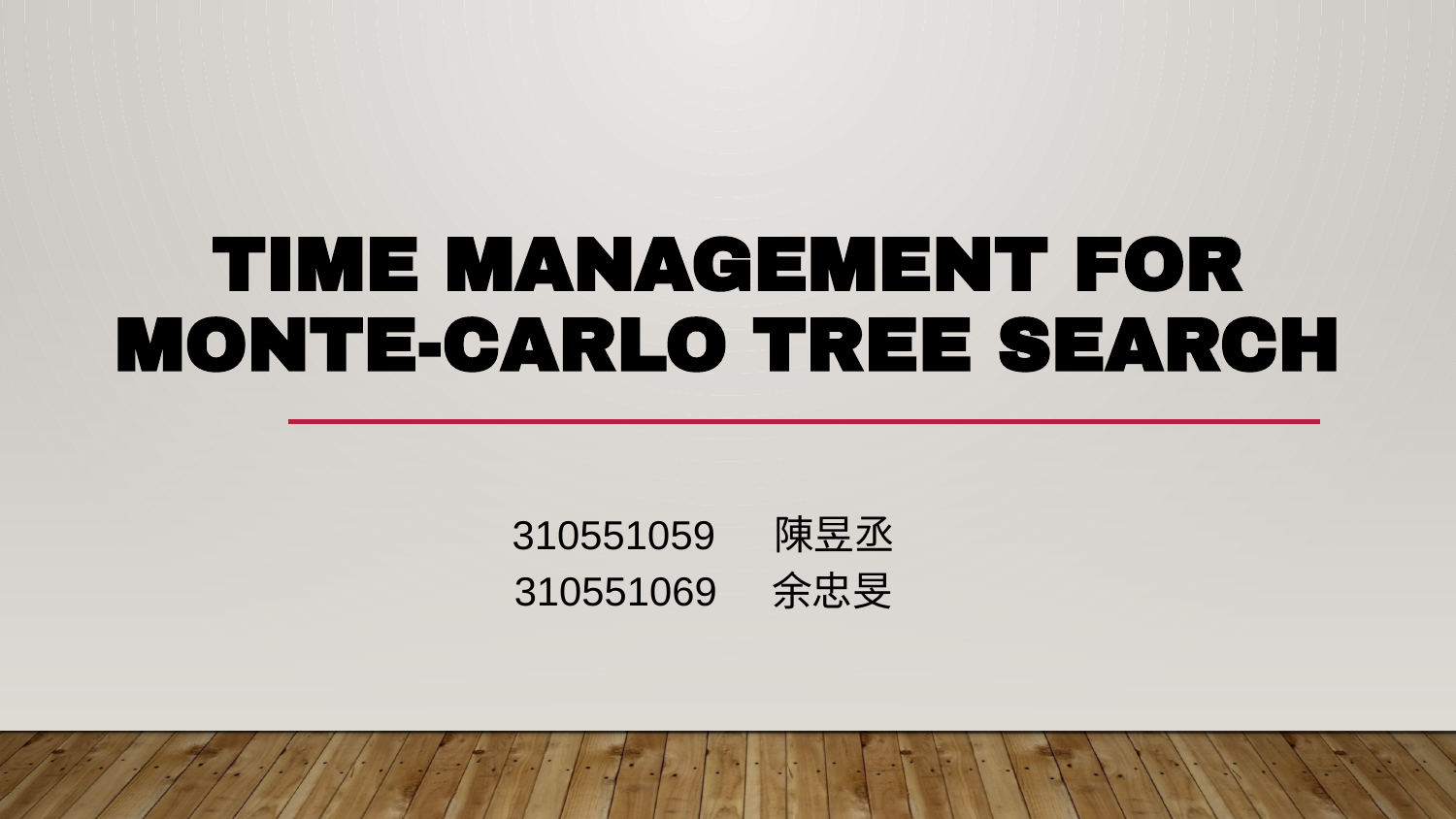

# Time Management for Monte-Carlo Tree Search
310551059    陳昱丞
310551069    余忠旻